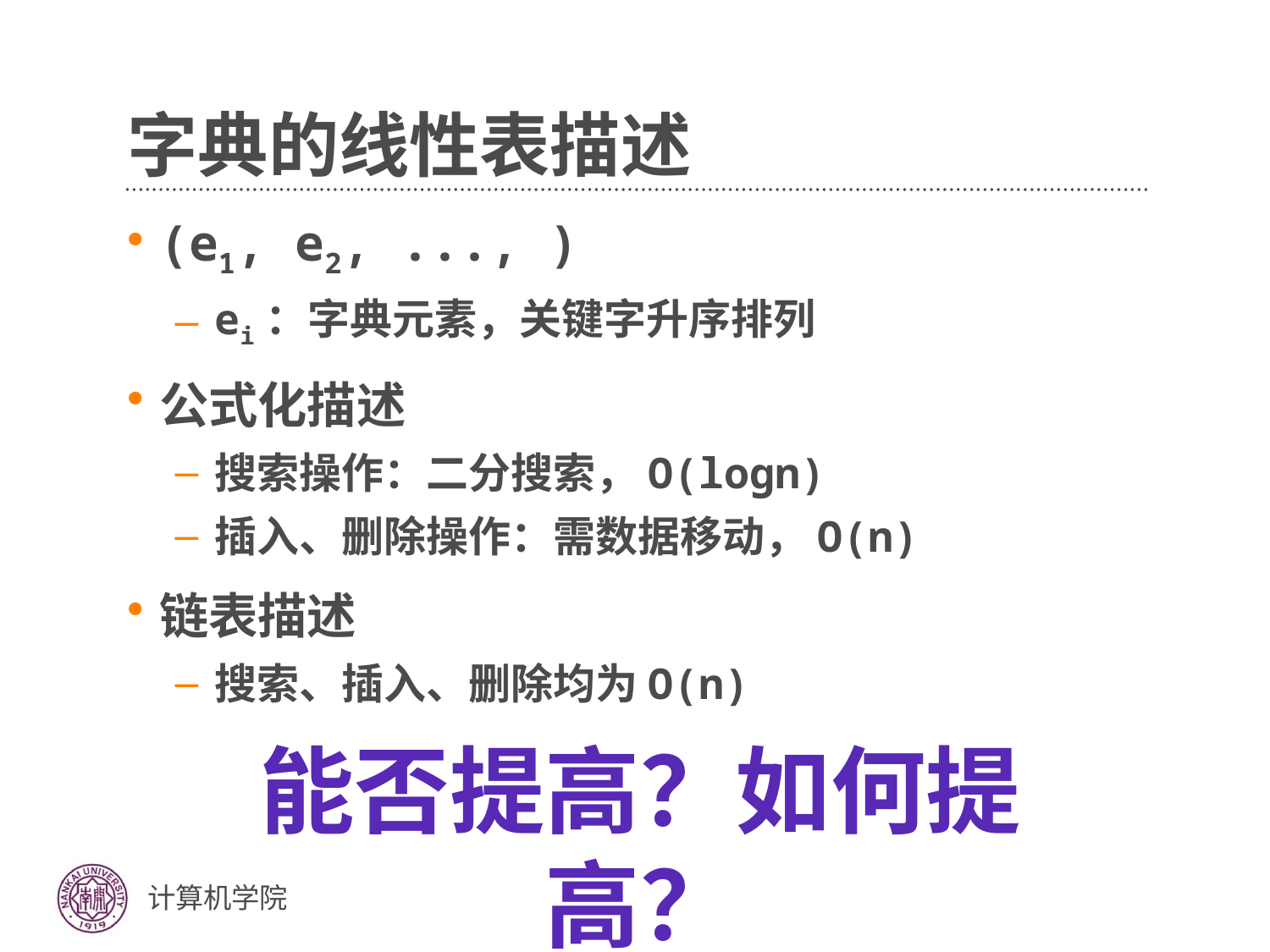

# 字典的线性表描述
(e1, e2, ..., )
ei：字典元素，关键字升序排列
公式化描述
搜索操作：二分搜索，O(logn)
插入、删除操作：需数据移动，O(n)
链表描述
搜索、插入、删除均为O(n)
能否提高？如何提高？